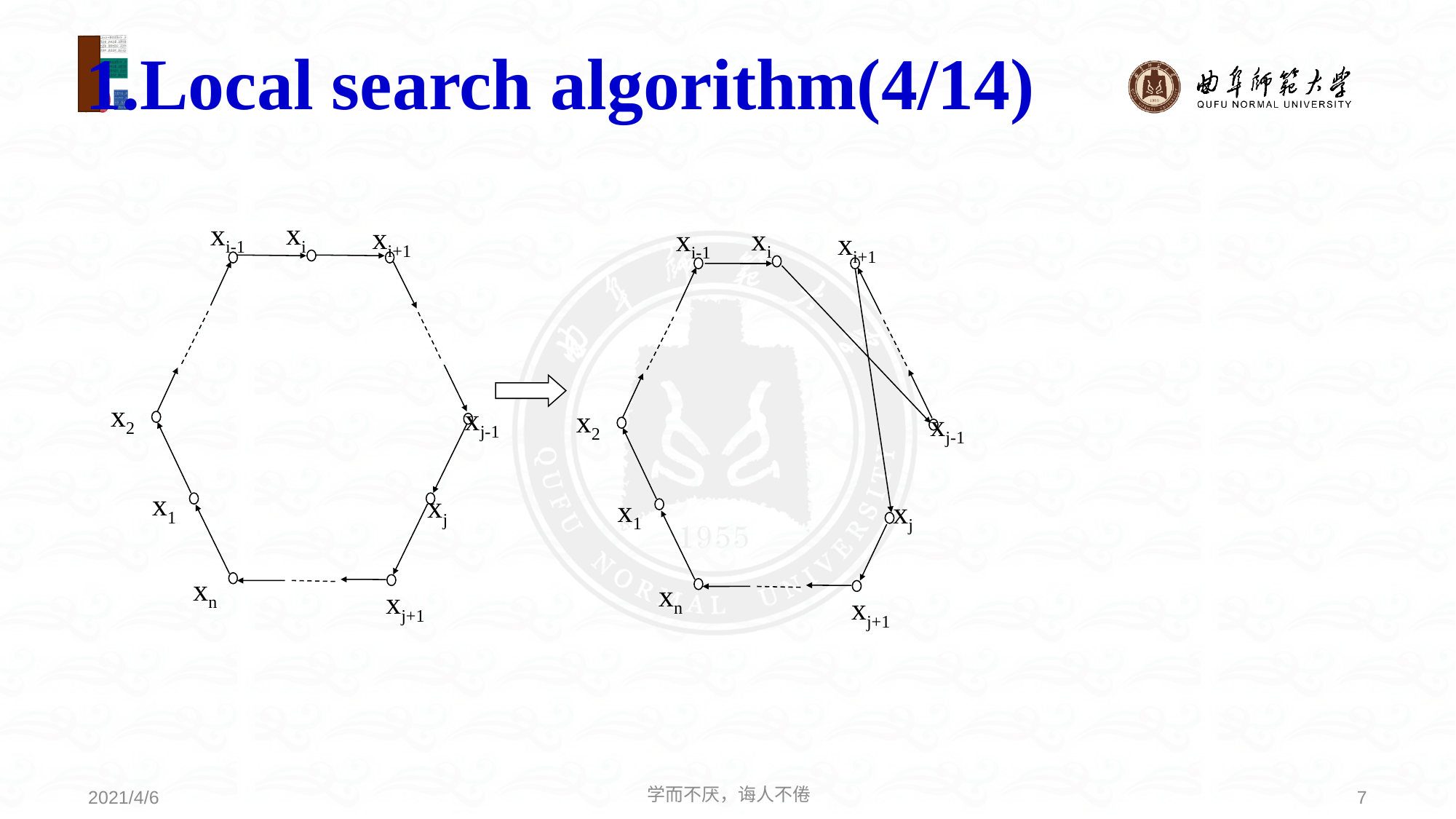

1.Local search algorithm(4/14)
xi
xi-1
xi+1
xi
xi-1
xi+1

x2
xj-1
x2
xj-1

x1
xj
x1
xj

xn
xn

xj+1

xj+1

学而不厌，诲人不倦
7
2021/4/6